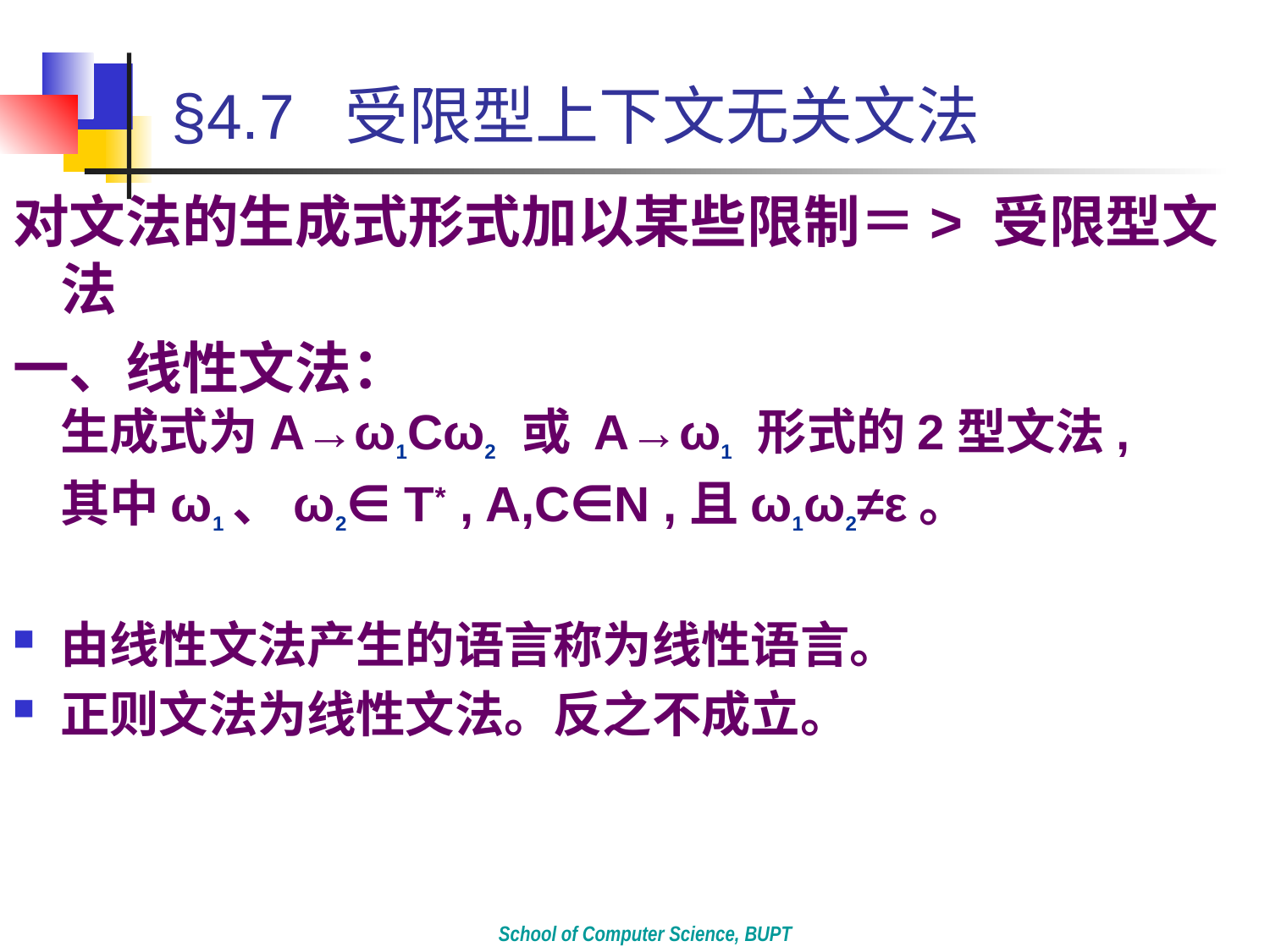

# §4.7  受限型上下文无关文法
对文法的生成式形式加以某些限制＝> 受限型文法
一、线性文法：
生成式为A→ω1Cω2 或 A→ω1 形式的2型文法,
	其中ω1、ω2∈ T* , A,C∈N ,且ω1ω2≠ε。

由线性文法产生的语言称为线性语言。
正则文法为线性文法。反之不成立。
School of Computer Science, BUPT
15